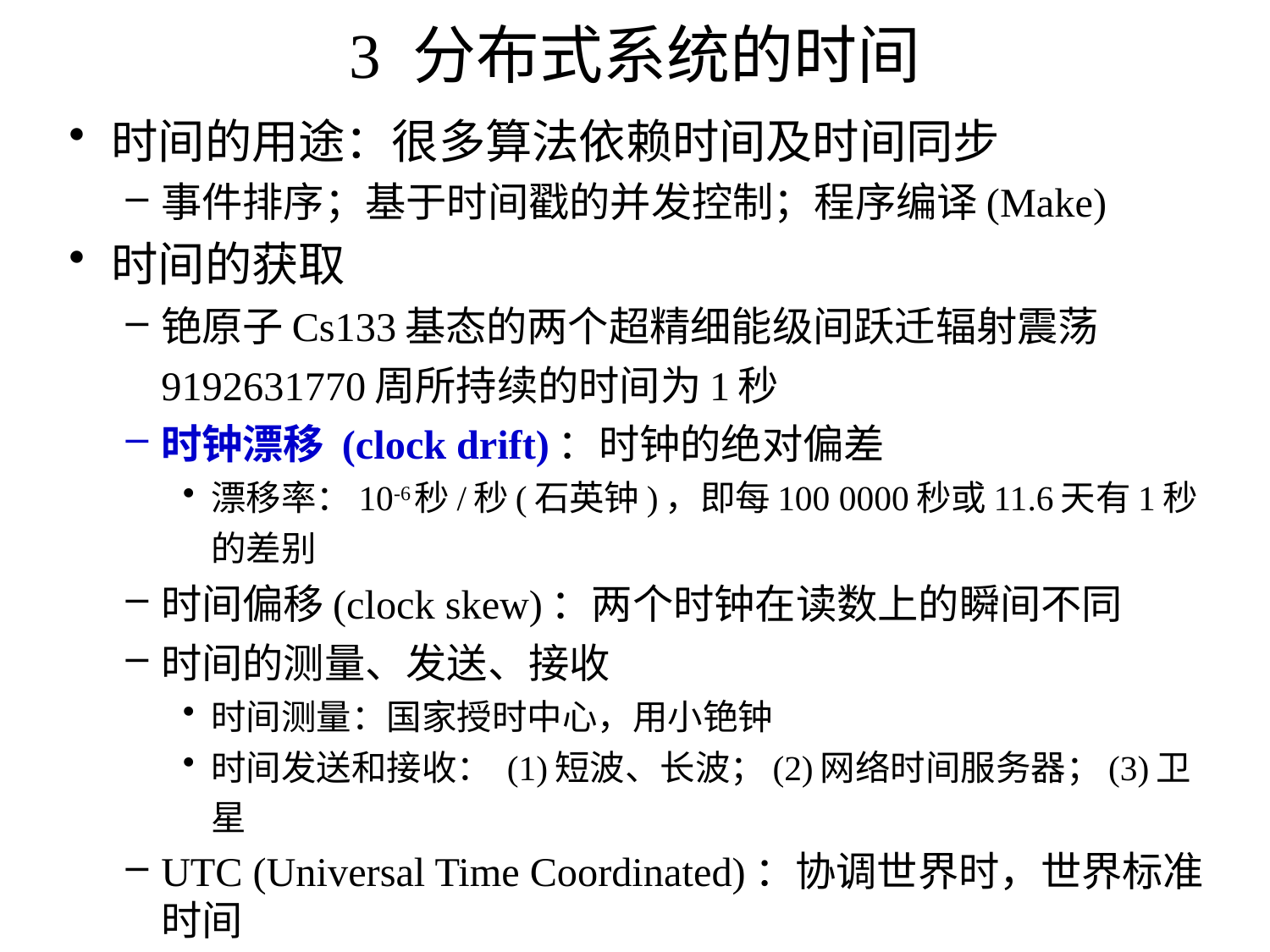

# 3 分布式系统的时间
时间的用途：很多算法依赖时间及时间同步
事件排序；基于时间戳的并发控制；程序编译(Make)
时间的获取
铯原子Cs133基态的两个超精细能级间跃迁辐射震荡9192631770周所持续的时间为1秒
时钟漂移 (clock drift)：时钟的绝对偏差
漂移率：10-6秒/秒(石英钟)，即每100 0000秒或11.6天有1秒的差别
时间偏移(clock skew)：两个时钟在读数上的瞬间不同
时间的测量、发送、接收
时间测量：国家授时中心，用小铯钟
时间发送和接收： (1)短波、长波；(2)网络时间服务器；(3)卫星
UTC (Universal Time Coordinated)：协调世界时，世界标准时间